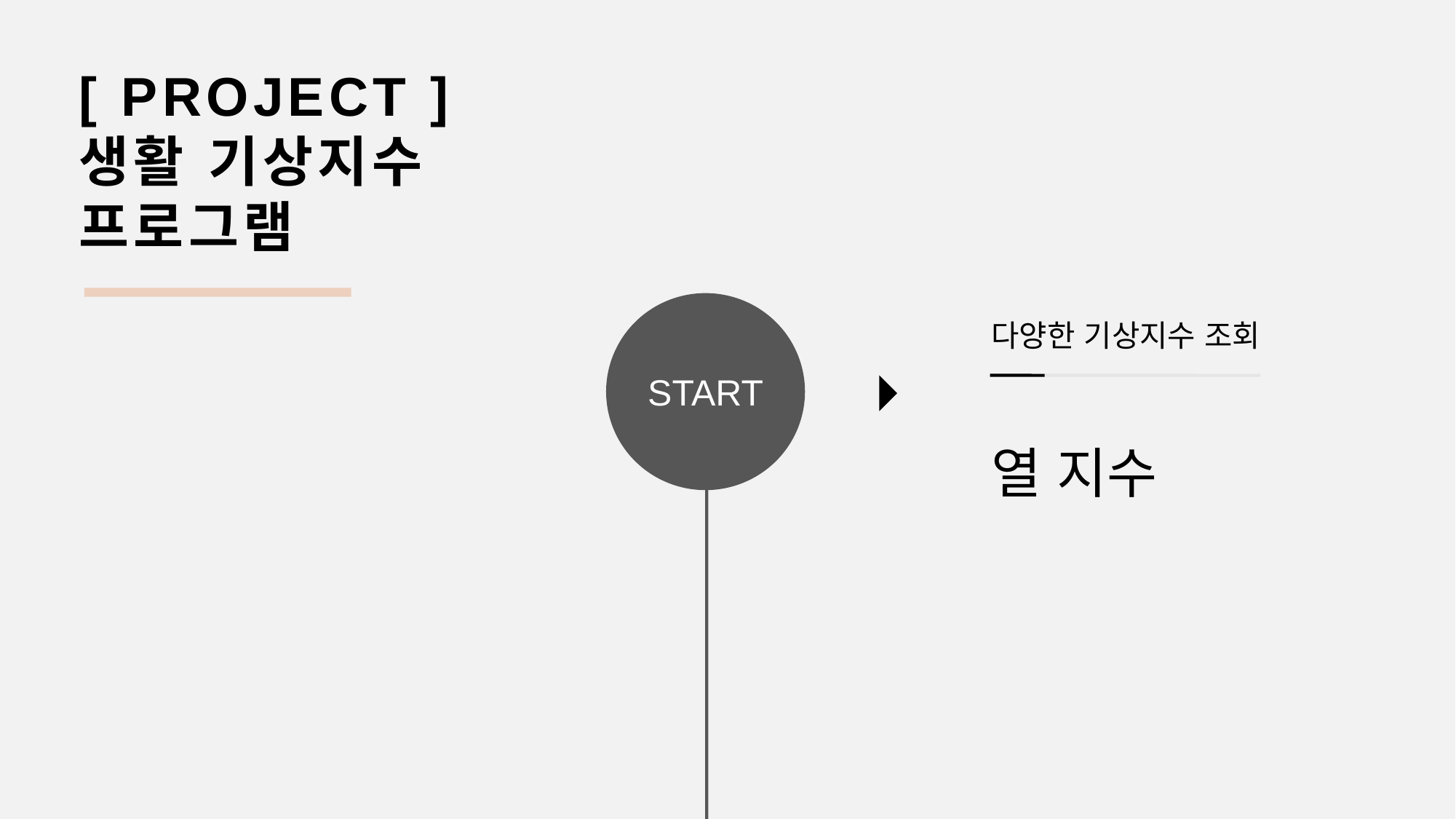

[ PROJECT ]
생활 기상지수
프로그램

START

다양한 기상지수 조회

열 지수